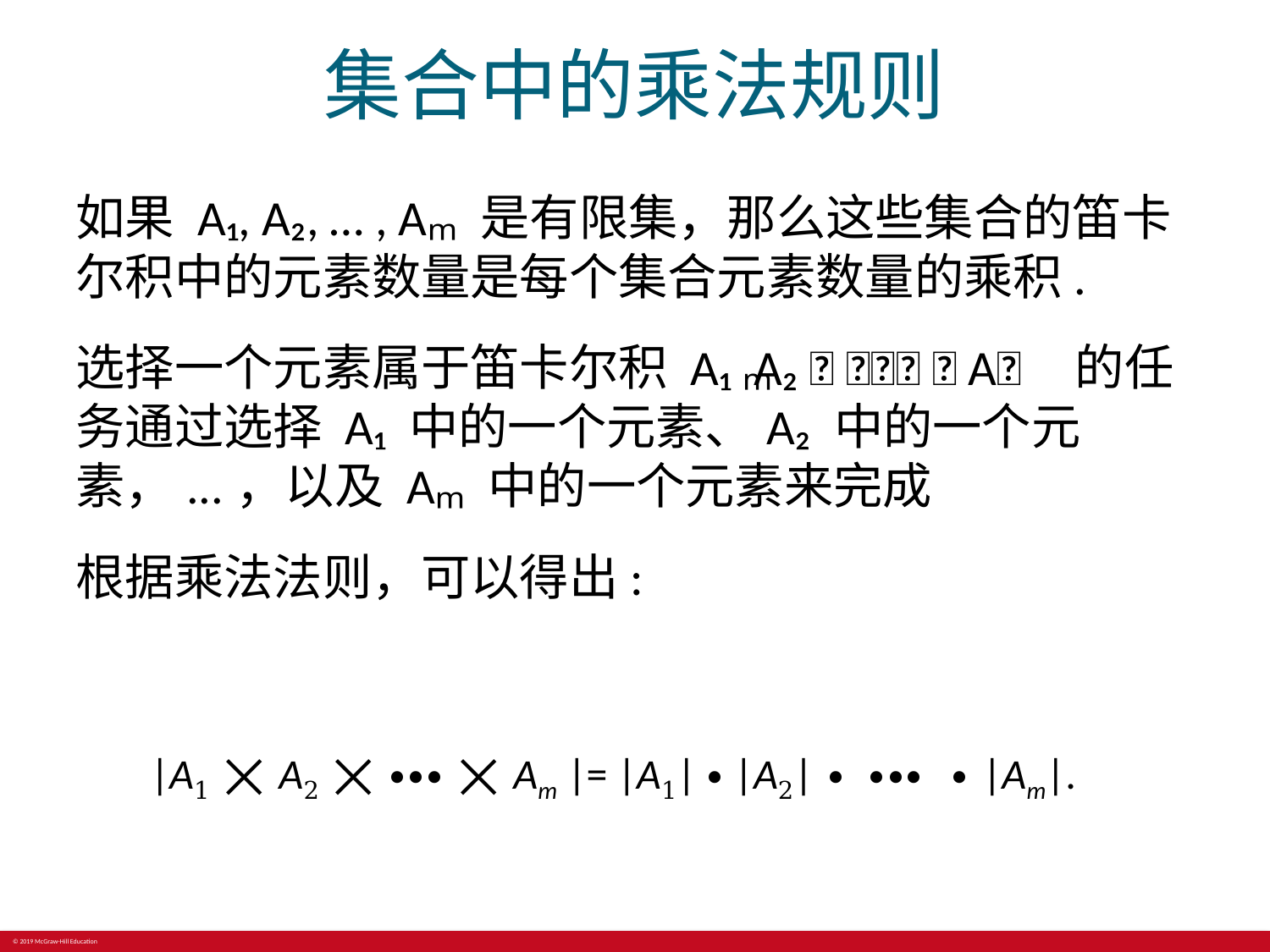

# 集合中的乘法规则
如果 A₁, A₂, … , Aₘ 是有限集，那么这些集合的笛卡尔积中的元素数量是每个集合元素数量的乘积.
选择一个元素属于笛卡尔积 A₁ ⨉ A₂ ⨉ ∙∙∙ ⨉ Aₘ 的任务通过选择 A₁ 中的一个元素、A₂ 中的一个元素，...，以及 Aₘ 中的一个元素来完成
根据乘法法则，可以得出:
|A1 ⨉ A2 ⨉ ∙∙∙ ⨉ Am |= |A1| ∙ |A2| ∙  ∙∙∙  ∙ |Am|.